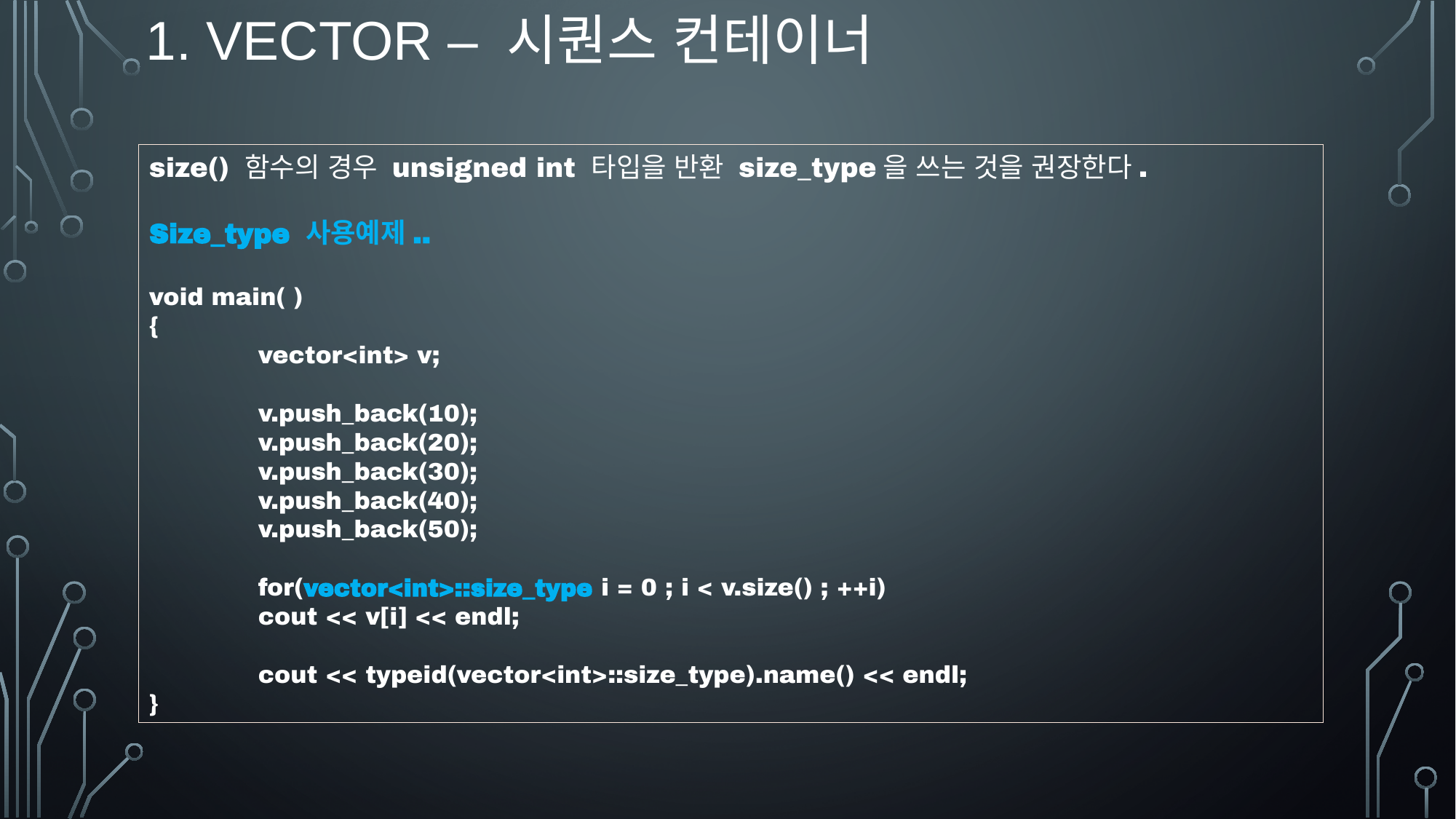

# 1. Vector – 시퀀스 컨테이너
size() 함수의 경우 unsigned int 타입을 반환 size_type을 쓰는 것을 권장한다.

Size_type 사용예제..

void main( )
{
	vector<int> v;

    	v.push_back(10);
    	v.push_back(20);
    	v.push_back(30);
    	v.push_back(40);
    	v.push_back(50);

    	for(vector<int>::size_type i = 0 ; i < v.size() ; ++i)
        	cout << v[i] << endl;

    	cout << typeid(vector<int>::size_type).name() << endl;
}